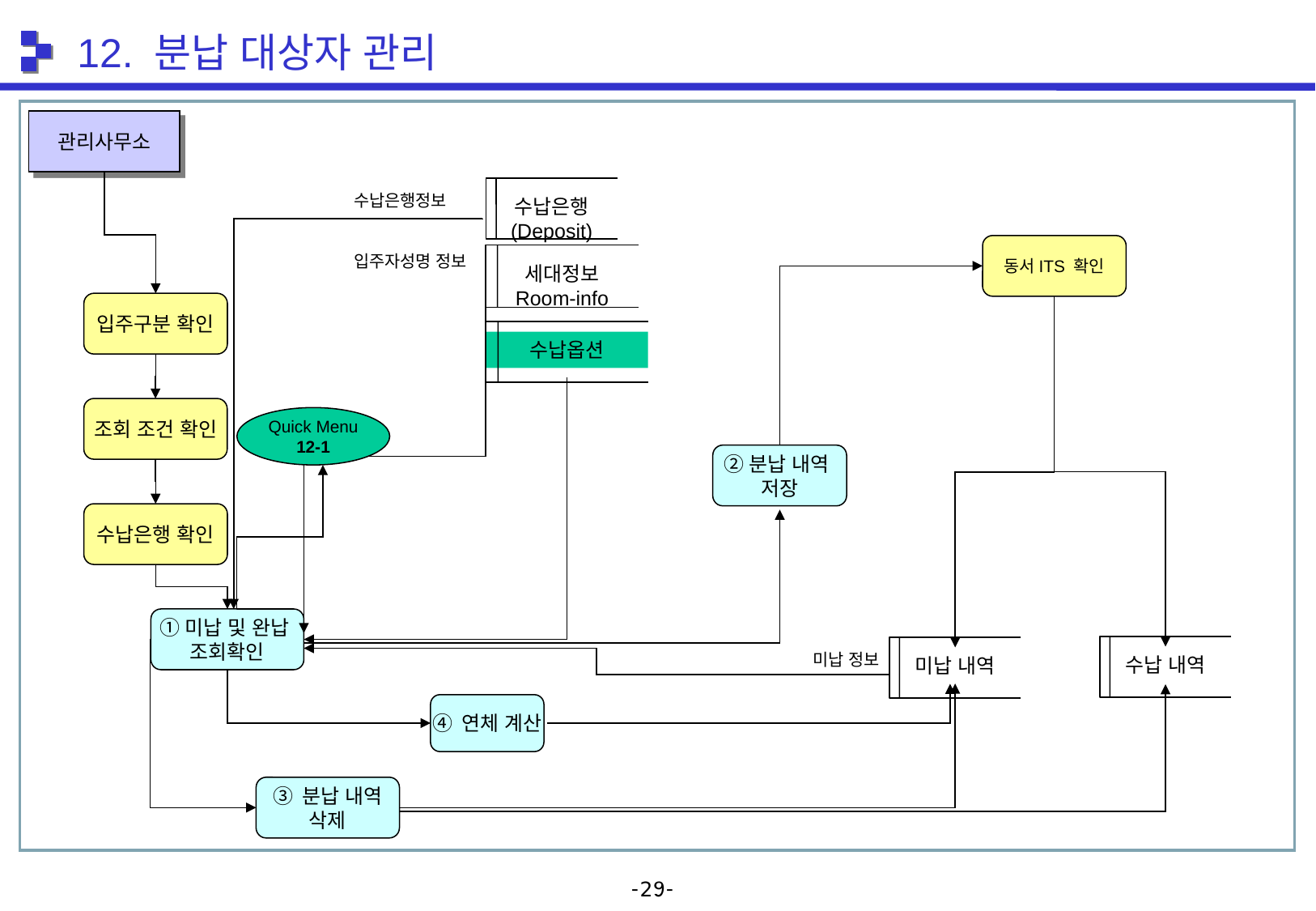

12. 분납 대상자 관리

관리사무소

수납은행
(Deposit)

수납은행정보
동서ITS 확인
입주자성명 정보

세대정보
Room-info

입주구분 확인

수납옵션

조회 조건 확인
Quick Menu
12-1

②분납 내역
저장

수납은행 확인
①미납 및 완납
조회확인

수납 내역

미납 내역

미납 정보
④ 연체 계산
③ 분납 내역
삭제